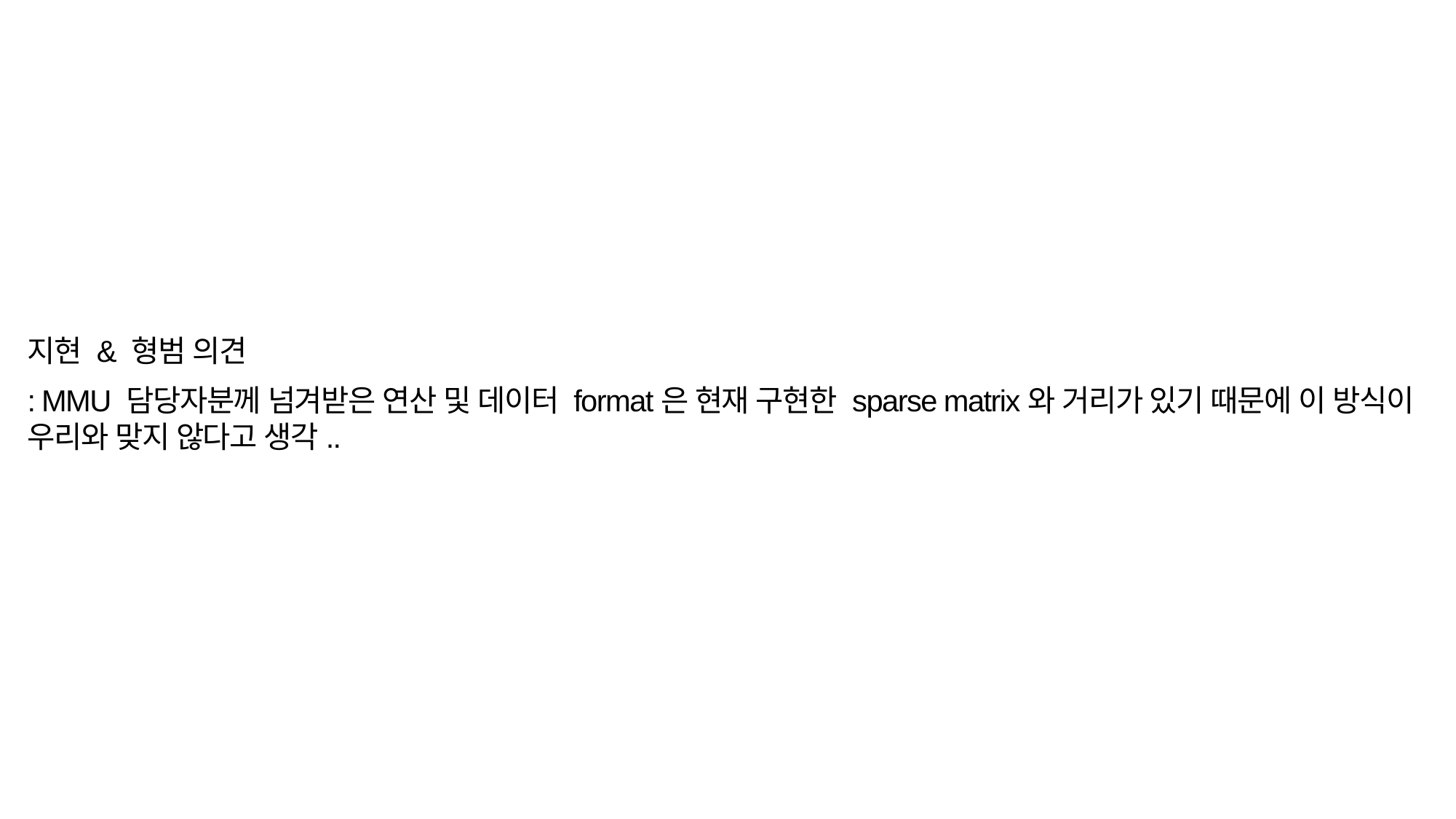

지현 & 형범 의견
: MMU 담당자분께 넘겨받은 연산 및 데이터 format은 현재 구현한 sparse matrix와 거리가 있기 때문에 이 방식이 우리와 맞지 않다고 생각..